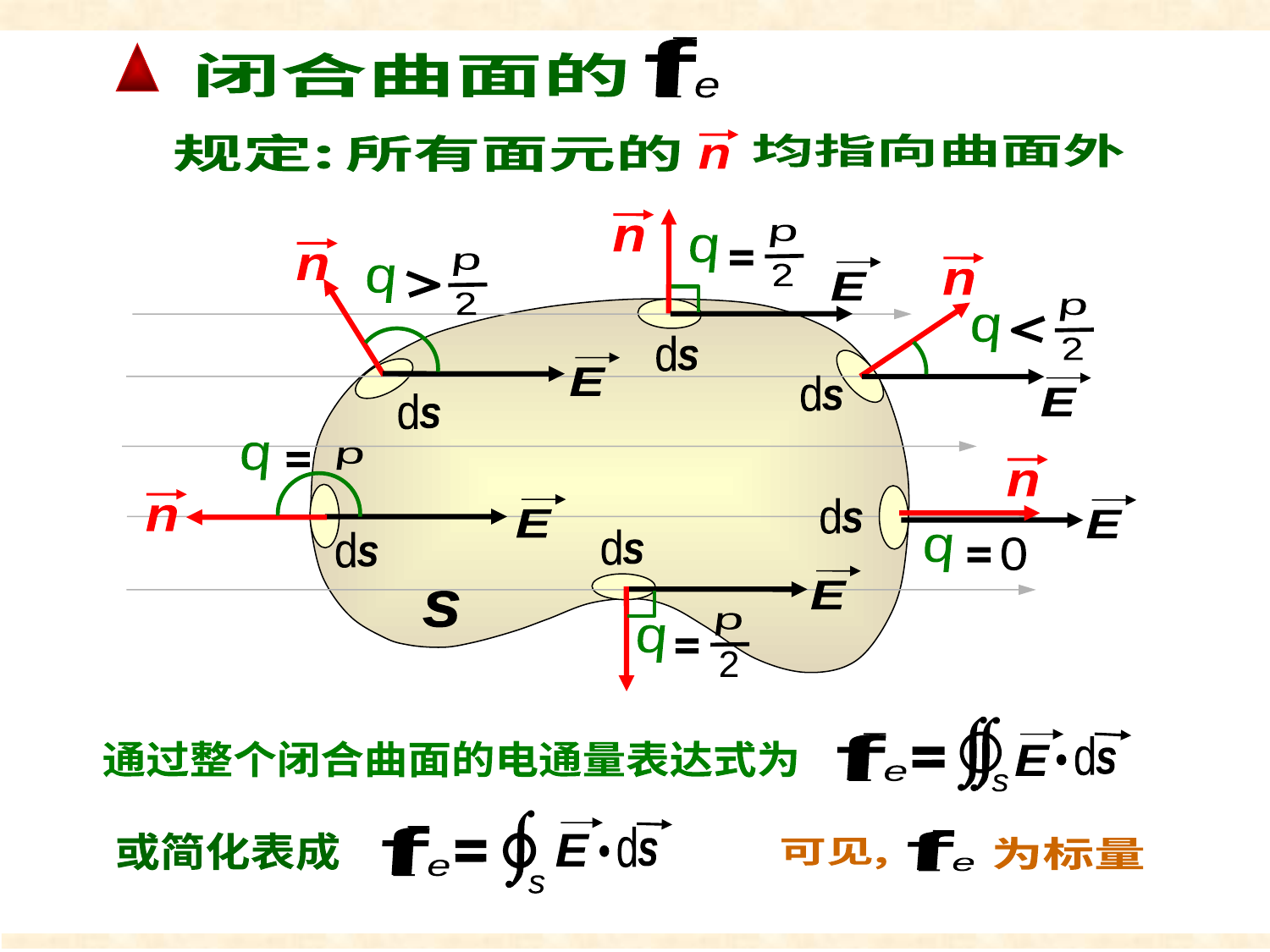

闭合曲面

φ

e
闭合曲面的

规定:
均指向曲面外

n
所有面元的

n
π

2
θ

n
π

2

n

E
θ

π

θ

d
s
2

E

d
s

E
d
s
θ

π

n

n
d
s

E

E

d
s
d
s
θ
0

E

π
θ

2
s

s

E
d
s

φ

e
通过整个闭合曲面的电通量表达式为

E

d

φ

e

φ

e
为标量
可见,
或简化表成

s

s